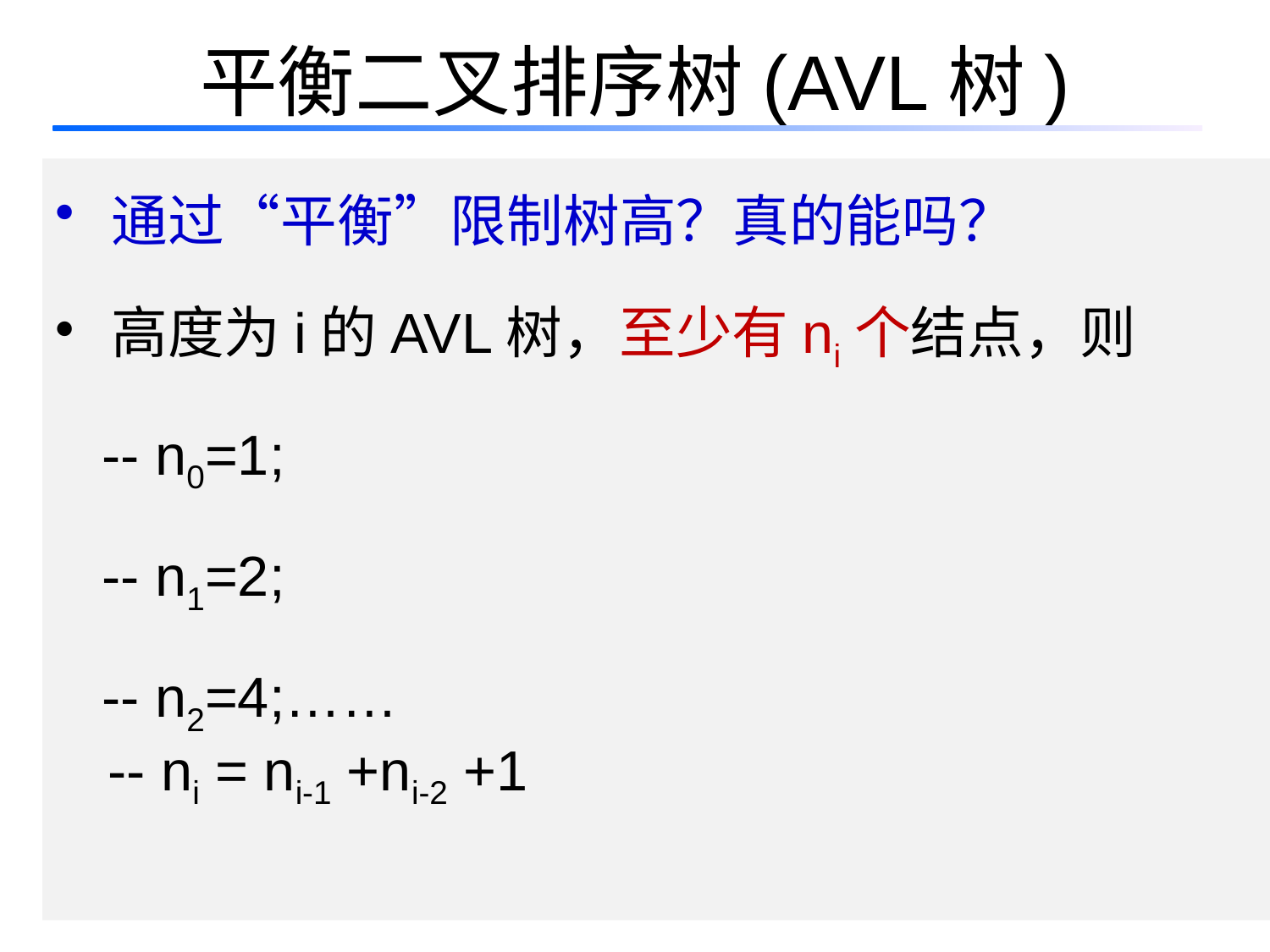

# 平衡二叉排序树(AVL树)

 通过“平衡”限制树高？真的能吗？
 高度为i的AVL树，至少有ni个结点，则
   -- n0=1;
   -- n1=2;
   -- n2=4;……

-- ni = ni-1 +ni-2 +1